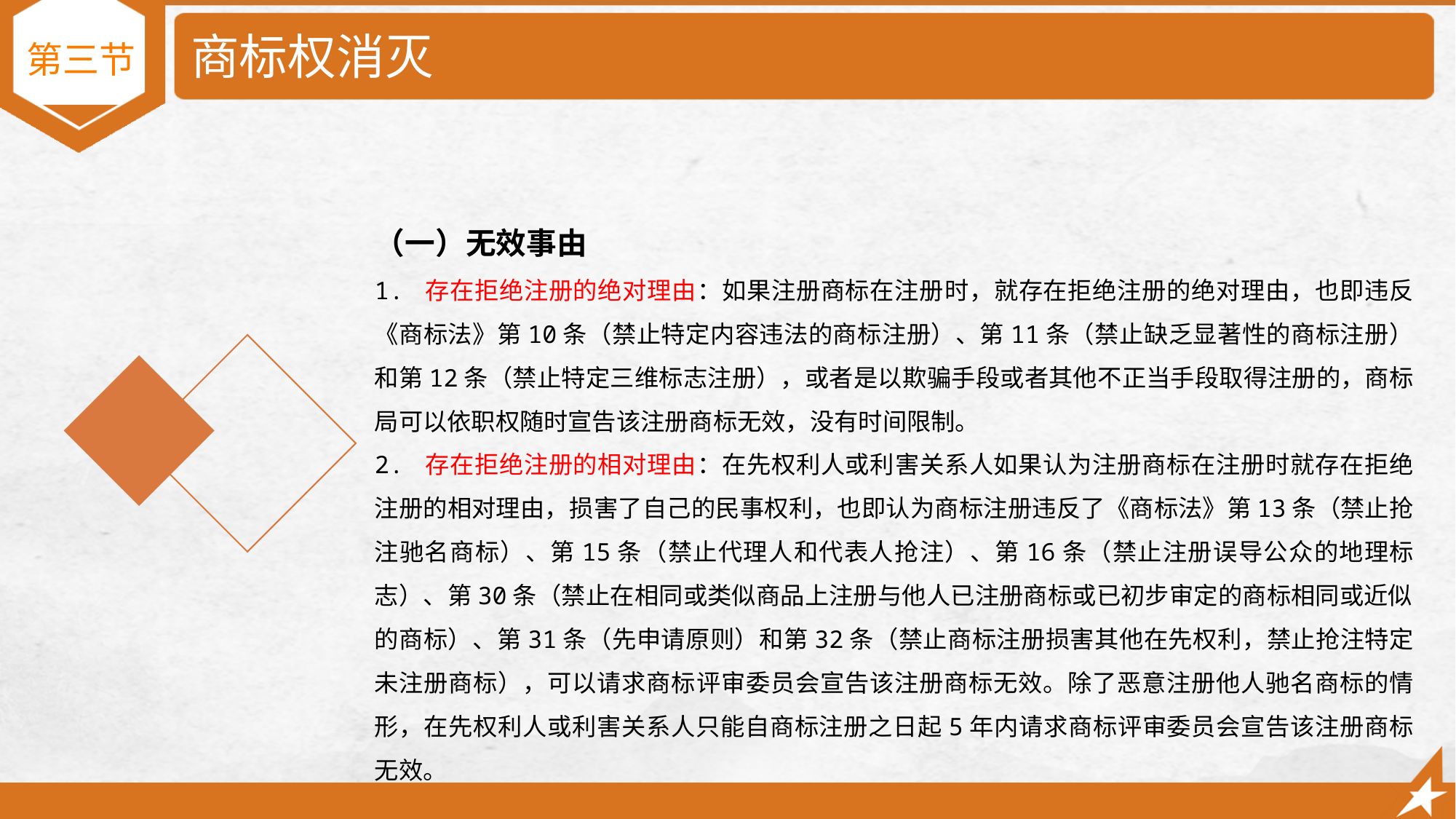

# 商标权消灭
第三节
（一）无效事由
1. 存在拒绝注册的绝对理由：如果注册商标在注册时，就存在拒绝注册的绝对理由，也即违反《商标法》第10条（禁止特定内容违法的商标注册）、第11条（禁止缺乏显著性的商标注册）和第12条（禁止特定三维标志注册），或者是以欺骗手段或者其他不正当手段取得注册的，商标局可以依职权随时宣告该注册商标无效，没有时间限制。
2. 存在拒绝注册的相对理由：在先权利人或利害关系人如果认为注册商标在注册时就存在拒绝注册的相对理由，损害了自己的民事权利，也即认为商标注册违反了《商标法》第13条（禁止抢注驰名商标）、第15条（禁止代理人和代表人抢注）、第16条（禁止注册误导公众的地理标志）、第30条（禁止在相同或类似商品上注册与他人已注册商标或已初步审定的商标相同或近似的商标）、第31条（先申请原则）和第32条（禁止商标注册损害其他在先权利，禁止抢注特定未注册商标），可以请求商标评审委员会宣告该注册商标无效。除了恶意注册他人驰名商标的情形，在先权利人或利害关系人只能自商标注册之日起5年内请求商标评审委员会宣告该注册商标无效。